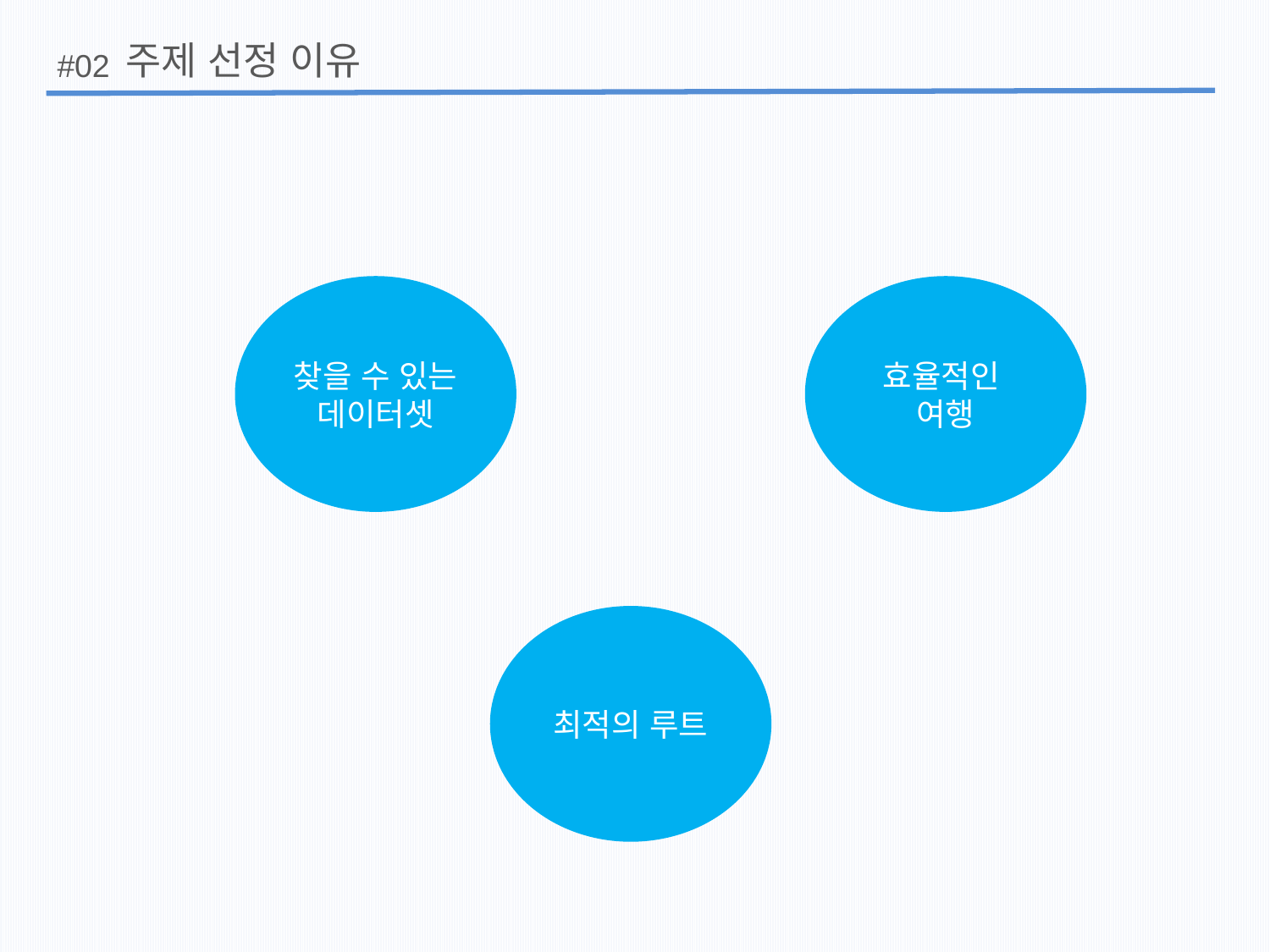

주제 선정 이유
#02
찾을 수 있는 데이터셋
효율적인
여행
최적의 루트